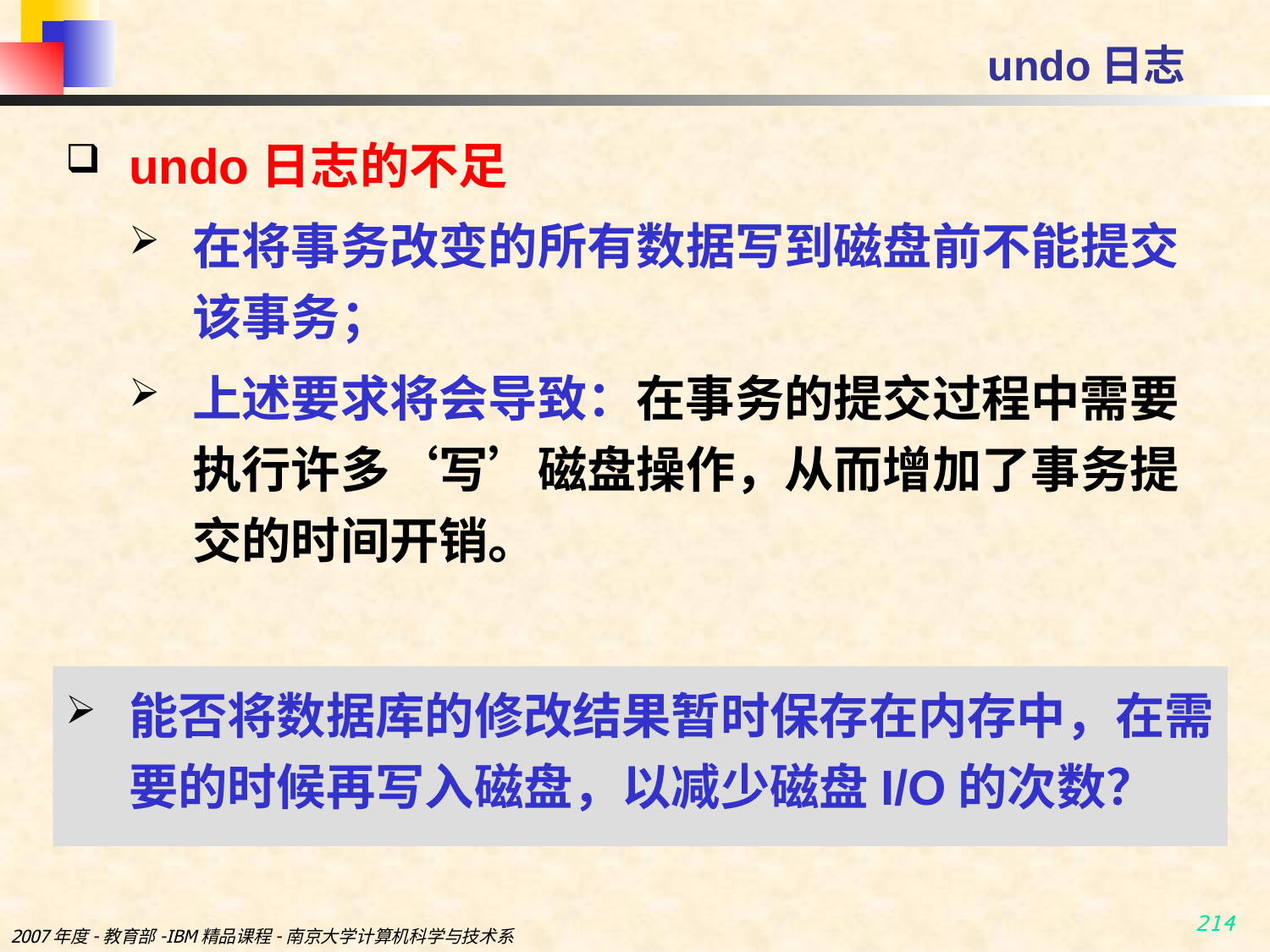

# undo日志
undo日志的不足
在将事务改变的所有数据写到磁盘前不能提交该事务；
上述要求将会导致：在事务的提交过程中需要执行许多‘写’磁盘操作，从而增加了事务提交的时间开销。
能否将数据库的修改结果暂时保存在内存中，在需要的时候再写入磁盘，以减少磁盘I/O的次数？
214